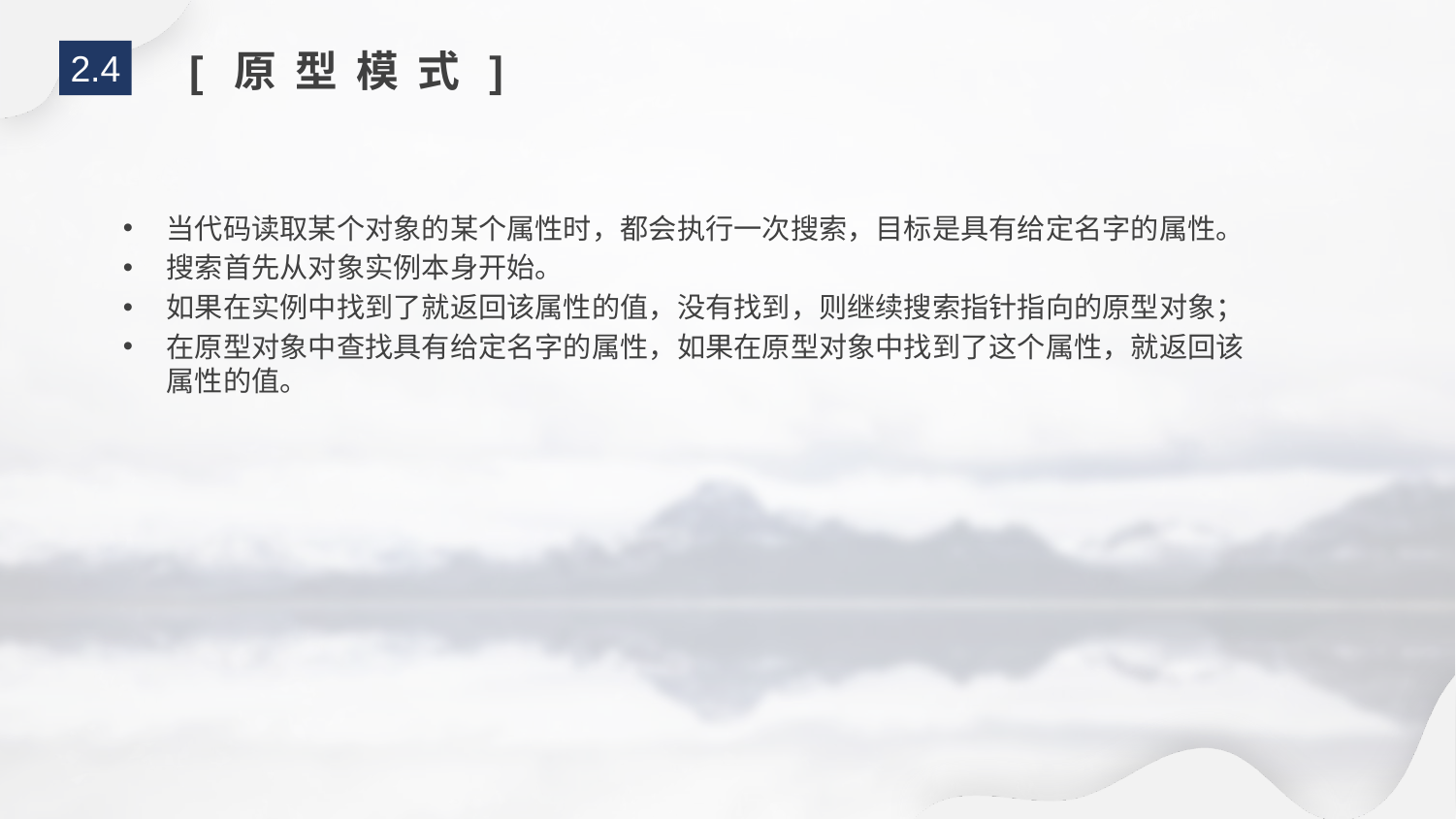

[ 原 型 模 式 ]
2.4
当代码读取某个对象的某个属性时，都会执行一次搜索，目标是具有给定名字的属性。
搜索首先从对象实例本身开始。
如果在实例中找到了就返回该属性的值，没有找到，则继续搜索指针指向的原型对象；
在原型对象中查找具有给定名字的属性，如果在原型对象中找到了这个属性，就返回该属性的值。